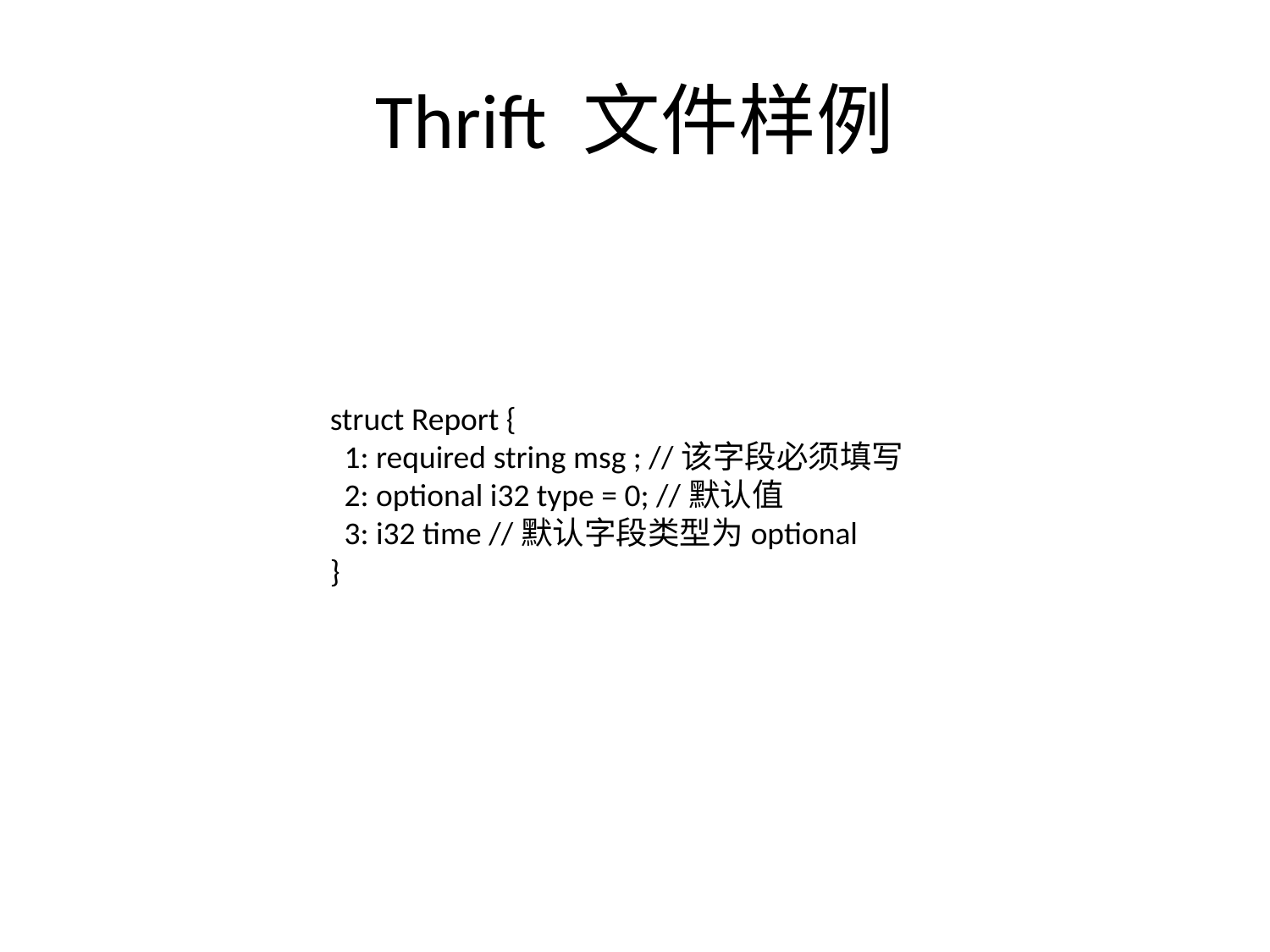

# Thrift 文件样例
struct Report {
  1: required string msg ; //该字段必须填写
  2: optional i32 type = 0; //默认值
  3: i32 time //默认字段类型为optional
}